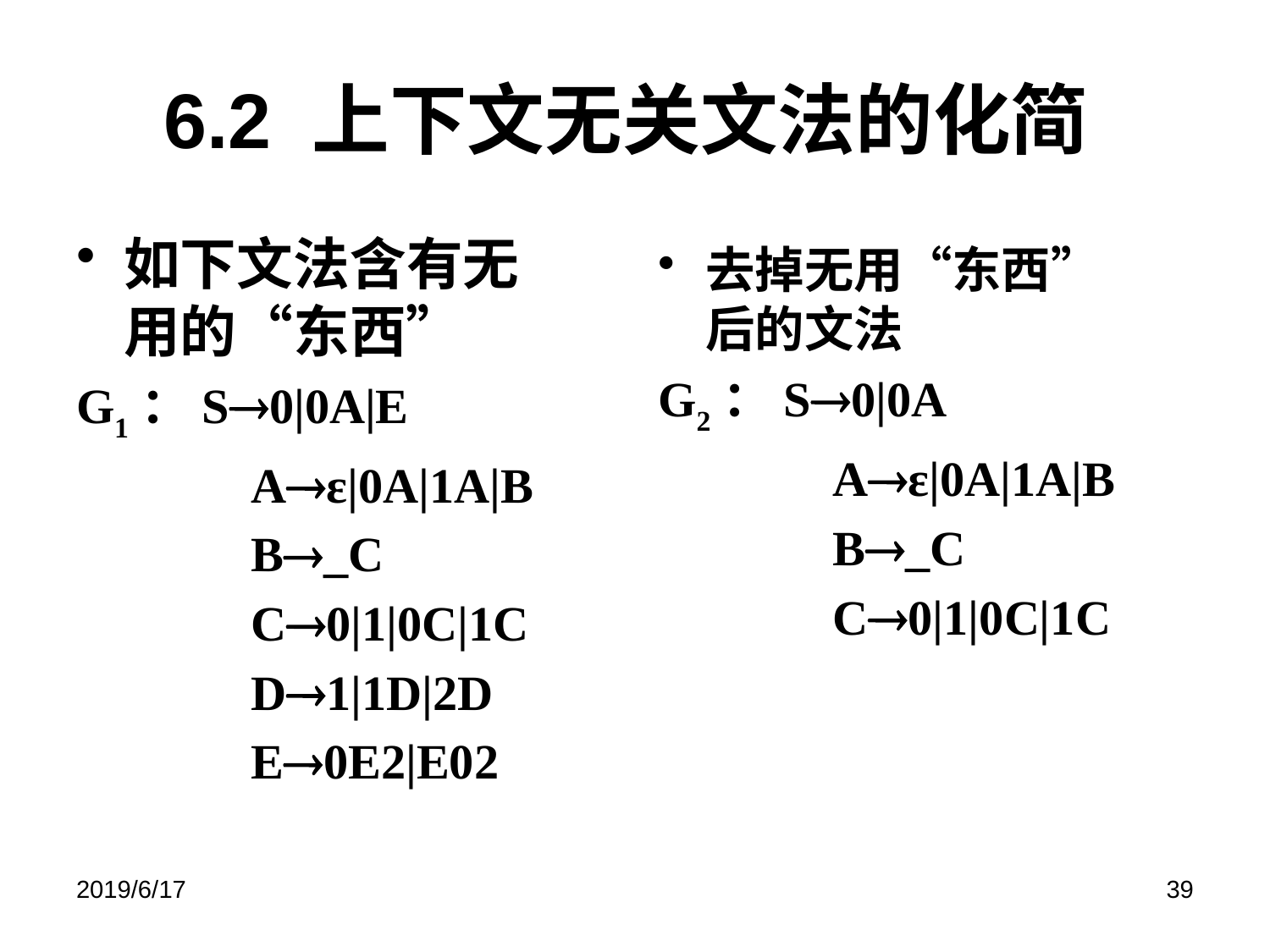

# 6.2 上下文无关文法的化简
如下文法含有无用的“东西”
G1：S→0|0A|E
		A→ε|0A|1A|B
		B→_C
		C→0|1|0C|1C
		D→1|1D|2D
		E→0E2|E02
去掉无用“东西”后的文法
G2：S→0|0A
		A→ε|0A|1A|B
		B→_C
		C→0|1|0C|1C
2019/6/17
39